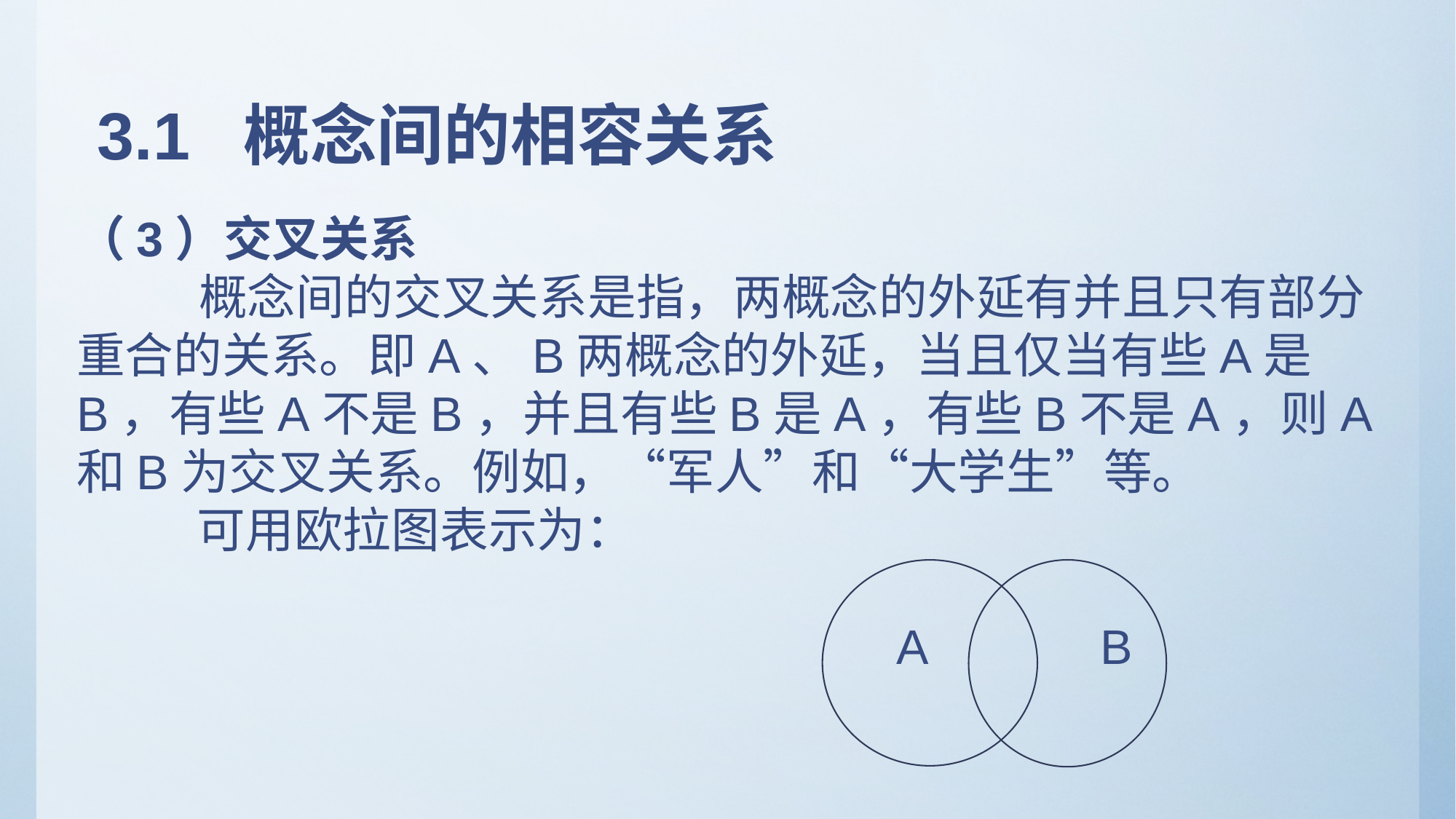

# 3.1  概念间的相容关系
（3）交叉关系
          概念间的交叉关系是指，两概念的外延有并且只有部分重合的关系。即A、B两概念的外延，当且仅当有些A是B，有些A不是B，并且有些B是A，有些B不是A，则A和B为交叉关系。例如，“军人”和“大学生”等。
          可用欧拉图表示为：

                                          A             B